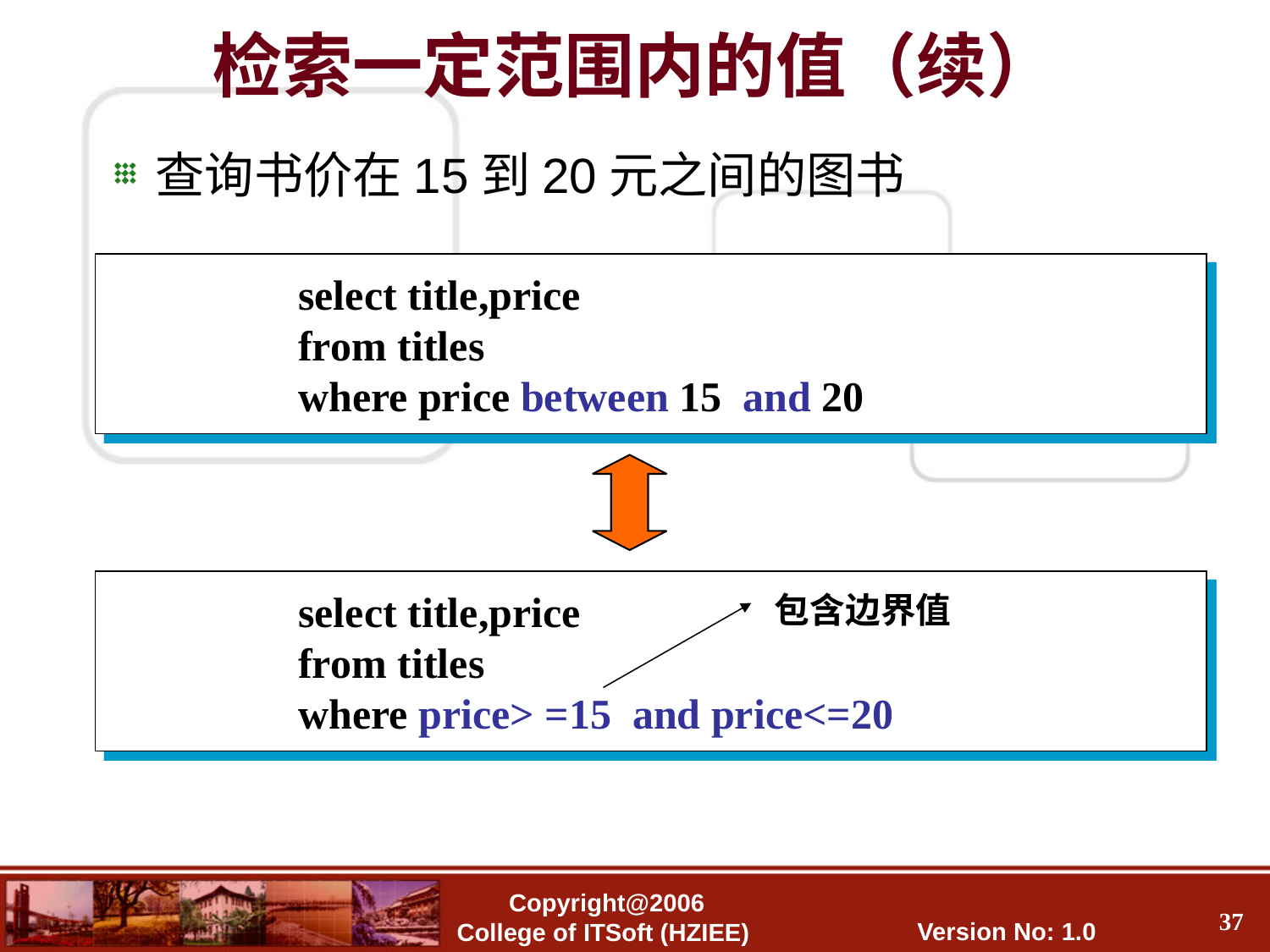

检索一定范围内的值（续）
查询书价在15到20元之间的图书
select title,price
from titles
where price between 15  and 20

select title,price
from titles
where price> =15  and price<=20
包含边界值